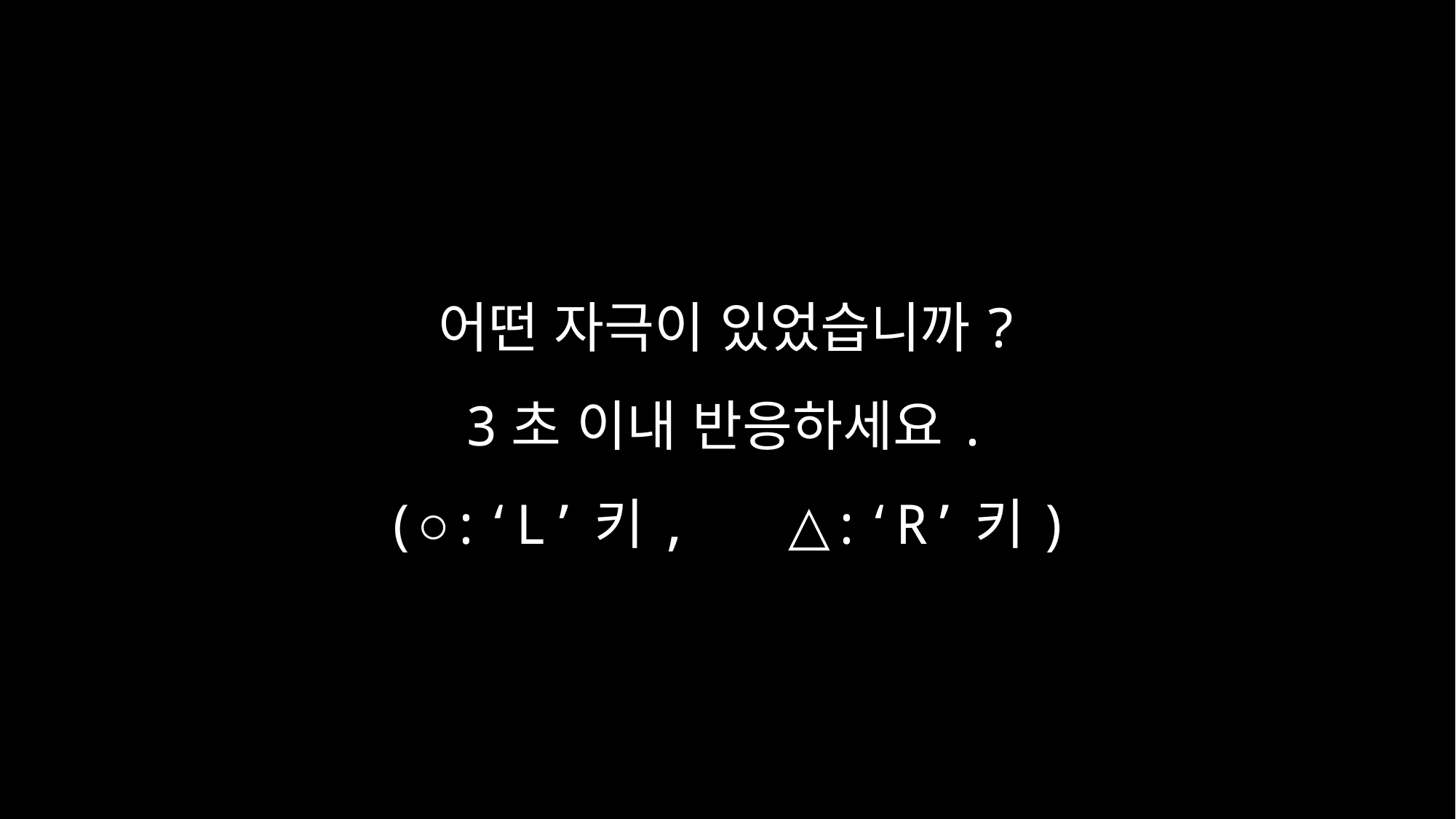

어떤 자극이 있었습니까?
3초 이내 반응하세요.
(○:‘L’키,   △:‘R’키)